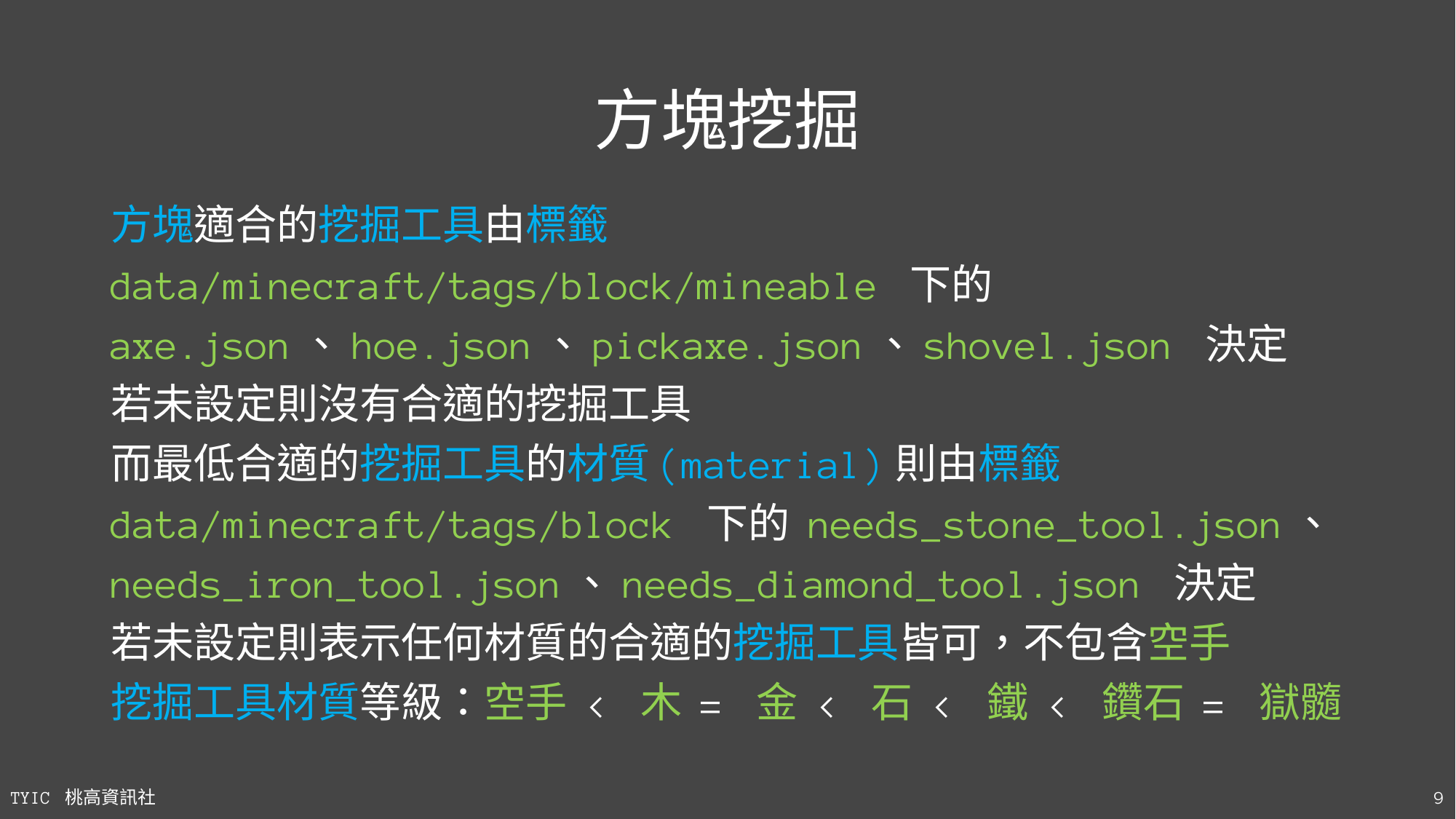

# 方塊挖掘
方塊適合的挖掘工具由標籤
data/minecraft/tags/block/mineable 下的
axe.json、hoe.json、pickaxe.json、shovel.json 決定
若未設定則沒有合適的挖掘工具
而最低合適的挖掘工具的材質(material)則由標籤
data/minecraft/tags/block 下的 needs_stone_tool.json、
needs_iron_tool.json、needs_diamond_tool.json 決定
若未設定則表示任何材質的合適的挖掘工具皆可，不包含空手
挖掘工具材質等級：空手 < 木 = 金 < 石 < 鐵 < 鑽石 = 獄髓